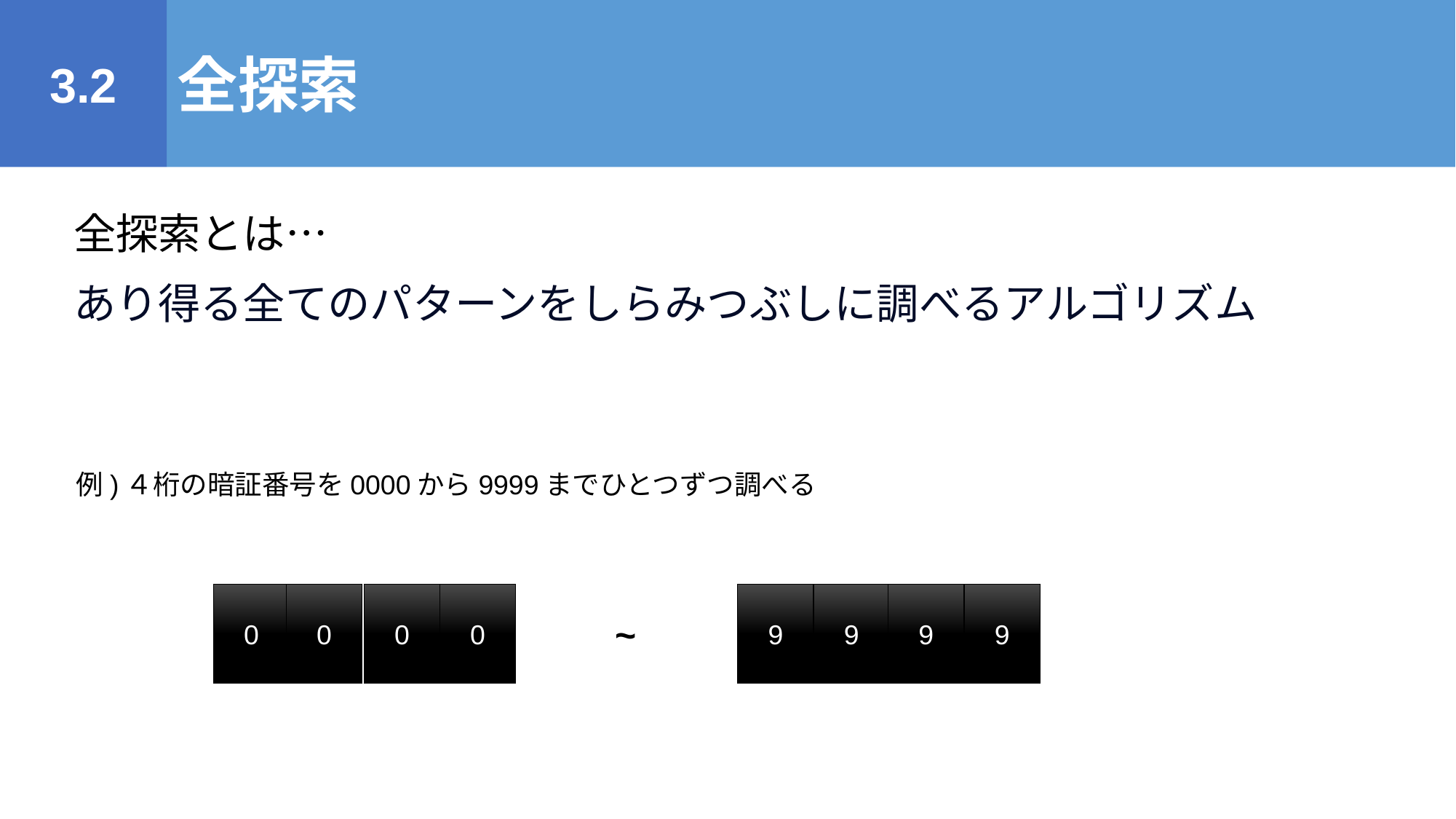

3.2
全探索
全探索とは…

あり得る全てのパターンをしらみつぶしに調べるアルゴリズム
例)４桁の暗証番号を0000から9999までひとつずつ調べる
0
9
0
0
0
9
9
9
~